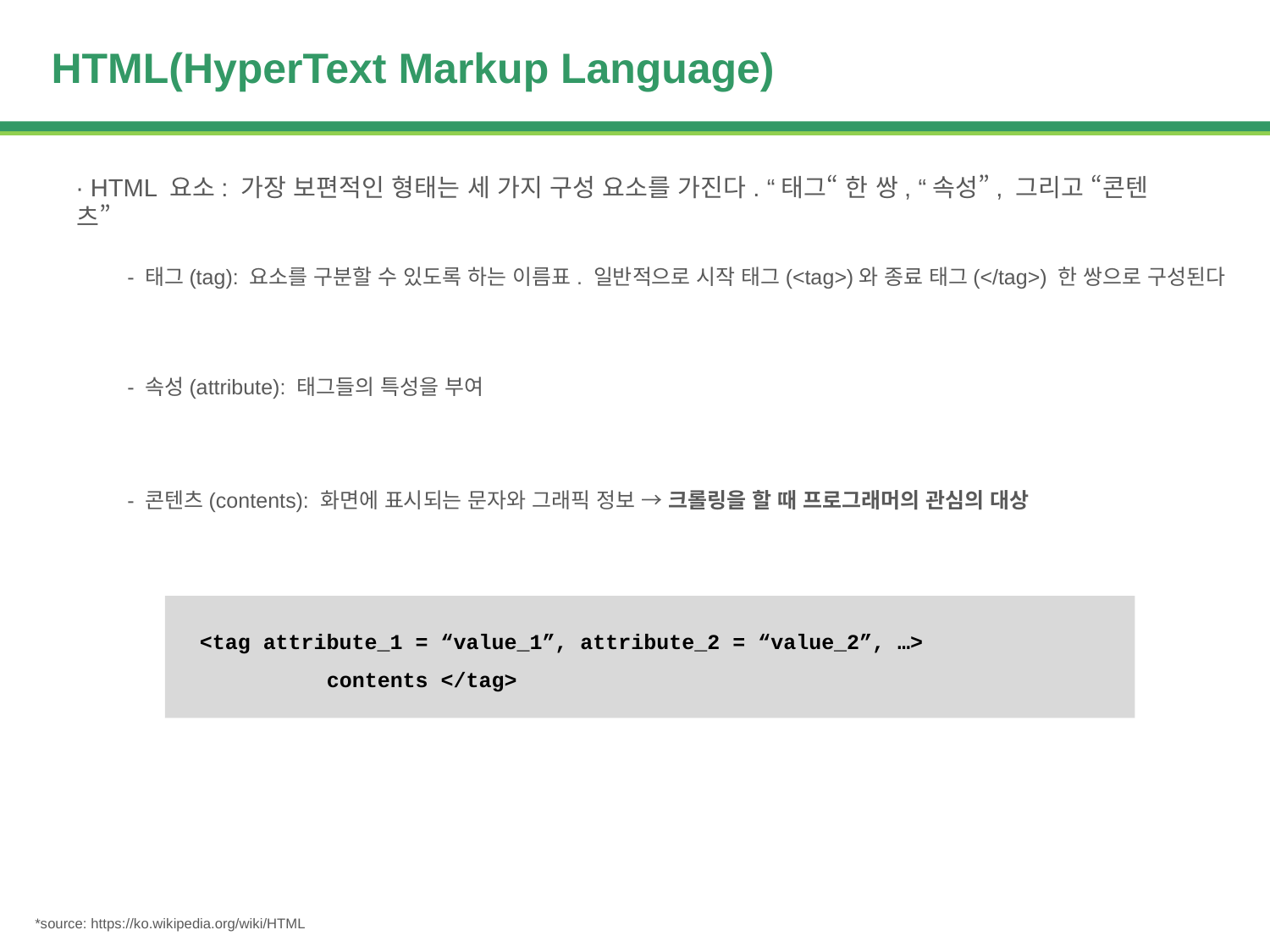

HTML(HyperText Markup Language)

∙ HTML 요소: 가장 보편적인 형태는 세 가지 구성 요소를 가진다. “태그“ 한 쌍, “속성”, 그리고 “콘텐츠”
- 태그(tag): 요소를 구분할 수 있도록 하는 이름표. 일반적으로 시작 태그(<tag>)와 종료 태그(</tag>) 한 쌍으로 구성된다
- 속성(attribute): 태그들의 특성을 부여
- 콘텐츠(contents): 화면에 표시되는 문자와 그래픽 정보 → 크롤링을 할 때 프로그래머의 관심의 대상

<tag attribute_1 = “value_1”, attribute_2 = “value_2”, …>
	contents </tag>
*source: https://ko.wikipedia.org/wiki/HTML